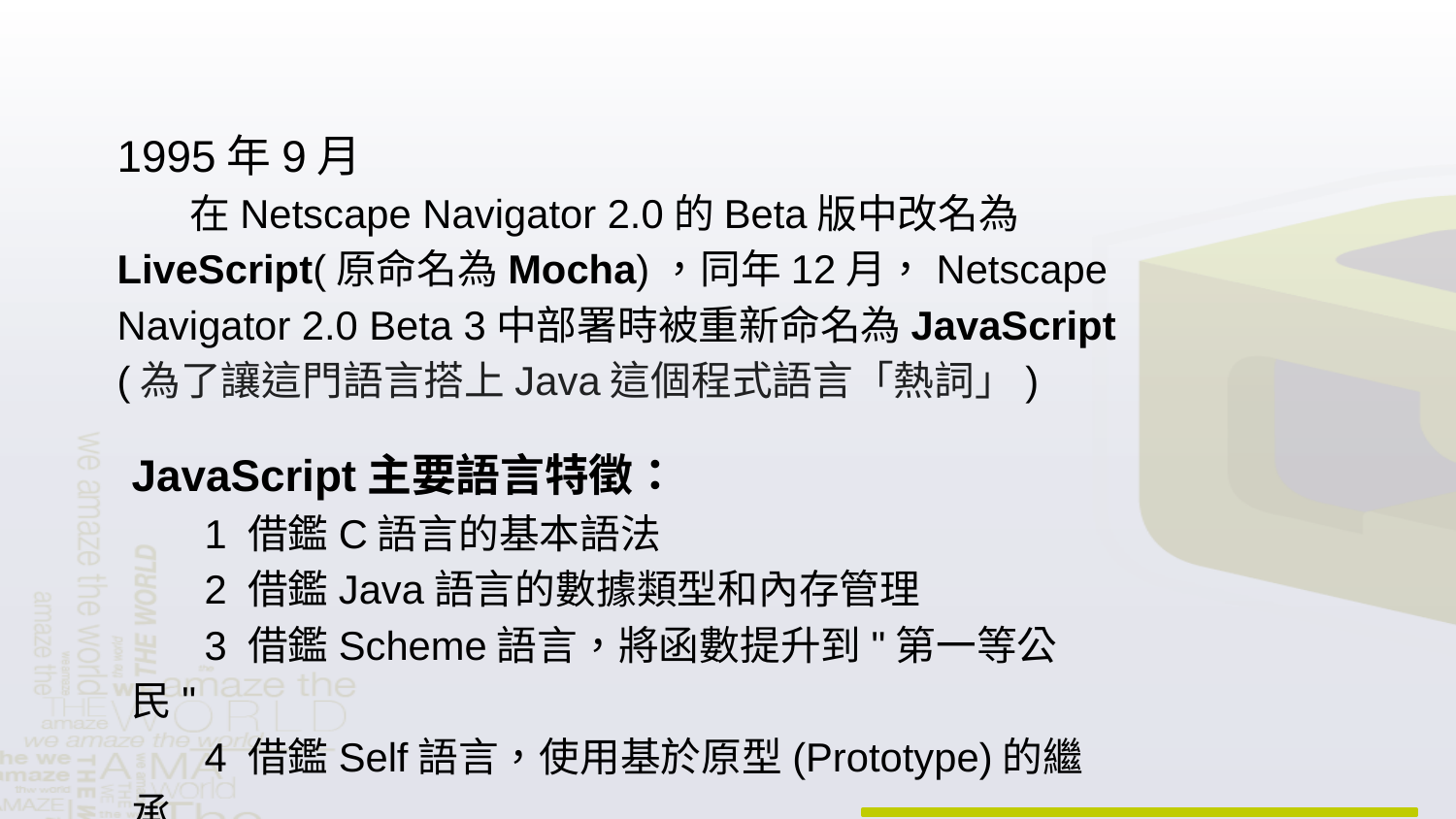

1995年9月
在Netscape Navigator 2.0的Beta版中改名為LiveScript(原命名為Mocha)，同年12月，Netscape Navigator 2.0 Beta 3中部署時被重新命名為JavaScript (為了讓這門語言搭上Java這個程式語言「熱詞」)

JavaScript主要語言特徵：
1 借鑑C語言的基本語法
2 借鑑Java語言的數據類型和內存管理
3 借鑑Scheme語言，將函數提升到"第一等公民"
4 借鑑Self語言，使用基於原型(Prototype)的繼承